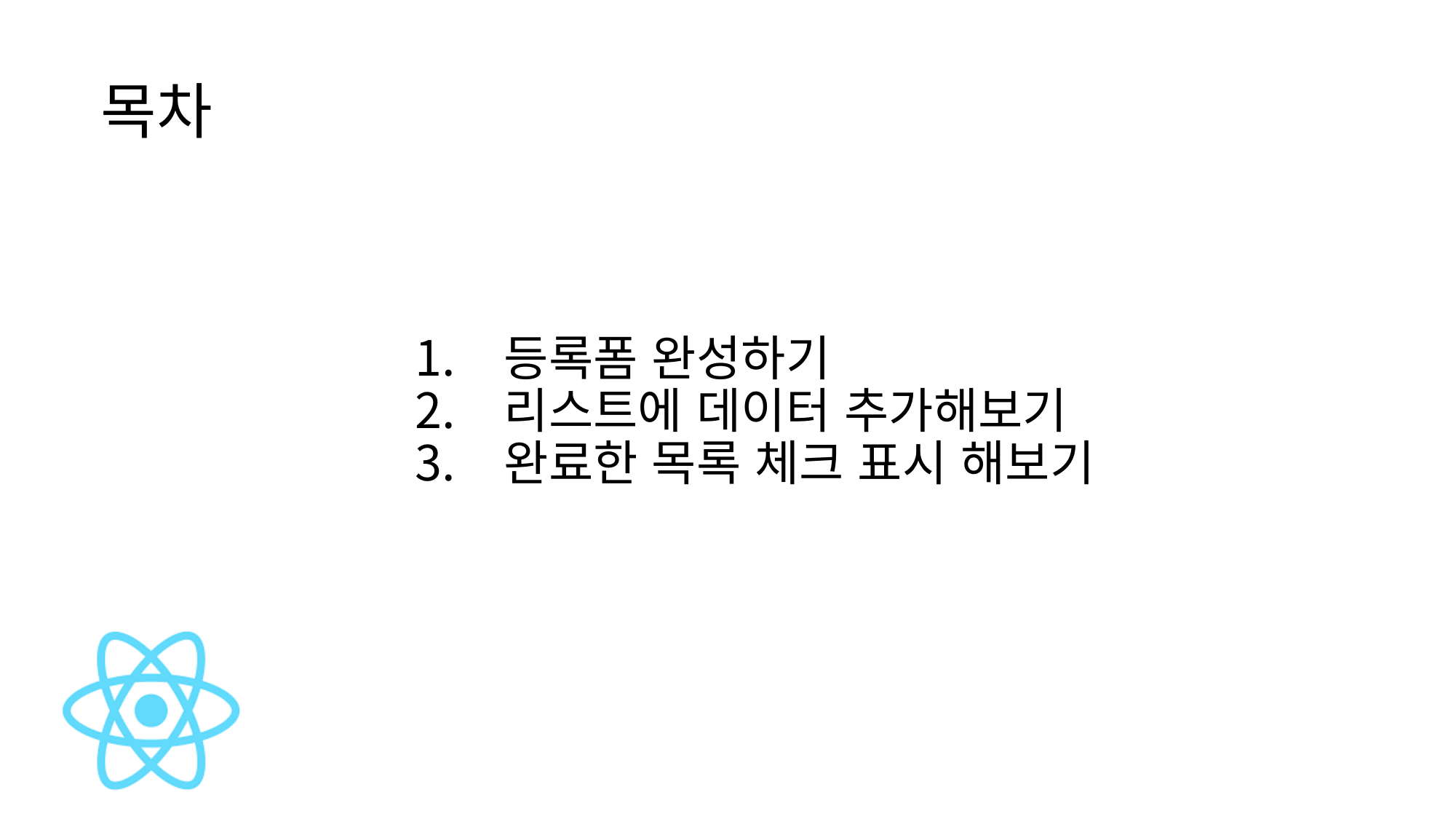

목차
등록폼 완성하기
리스트에 데이터 추가해보기
완료한 목록 체크 표시 해보기